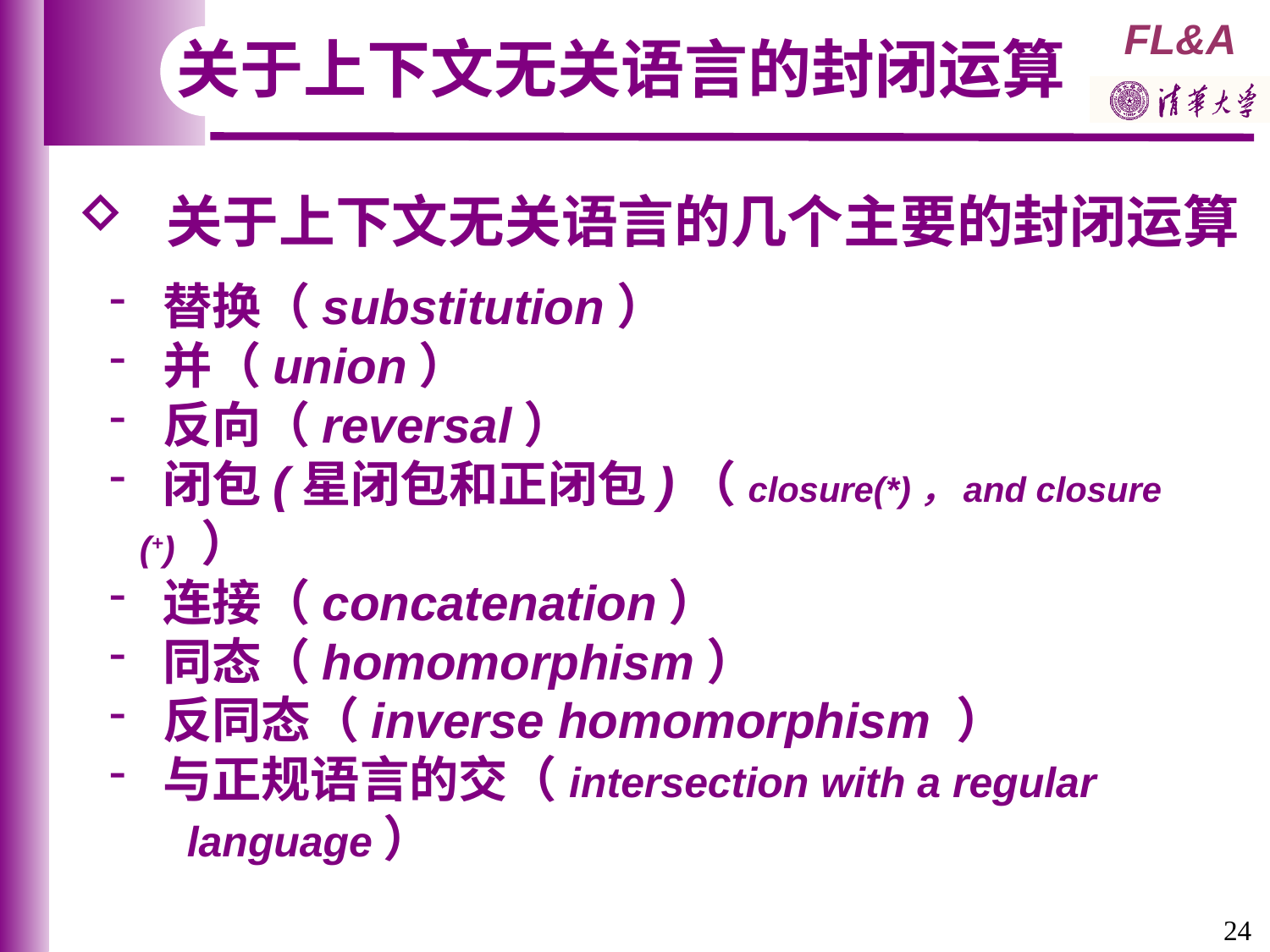

关于上下文无关语言的封闭运算
  关于上下文无关语言的几个主要的封闭运算

 替换（substitution）
 并（union）
 反向（reversal）
 闭包(星闭包和正闭包)（closure(*)，and closure (+) ）
 连接（concatenation）
 同态（homomorphism）
 反同态（inverse homomorphism ）
 与正规语言的交（intersection with a regular
    language）
24